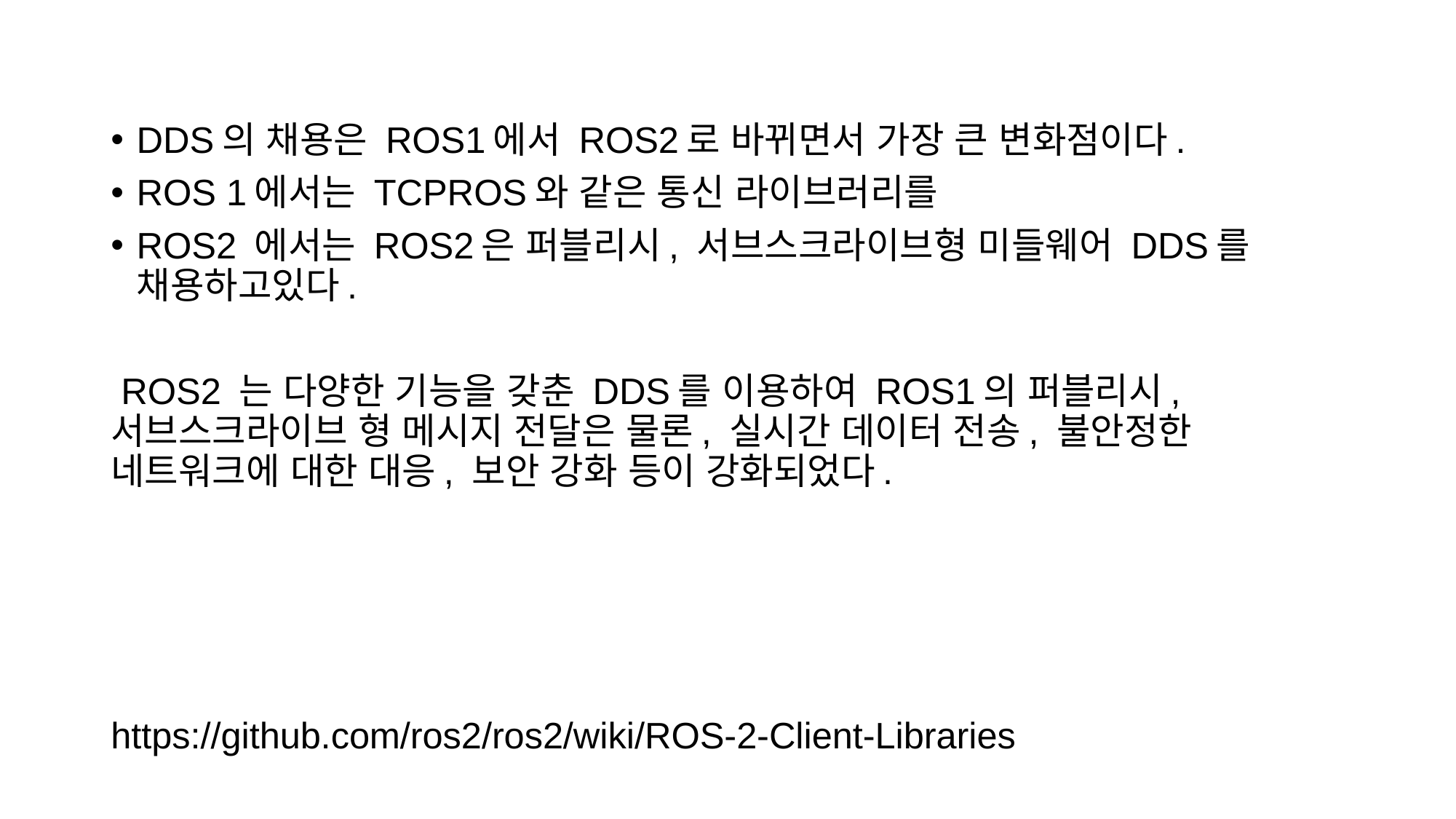

DDS의 채용은 ROS1에서 ROS2로 바뀌면서 가장 큰 변화점이다.
ROS 1에서는 TCPROS와 같은 통신 라이브러리를
ROS2 에서는 ROS2은 퍼블리시, 서브스크라이브형 미들웨어 DDS를 채용하고있다.

 ROS2 는 다양한 기능을 갖춘 DDS를 이용하여 ROS1의 퍼블리시, 서브스크라이브 형 메시지 전달은 물론, 실시간 데이터 전송, 불안정한 네트워크에 대한 대응, 보안 강화 등이 강화되었다.

https://github.com/ros2/ros2/wiki/ROS-2-Client-Libraries